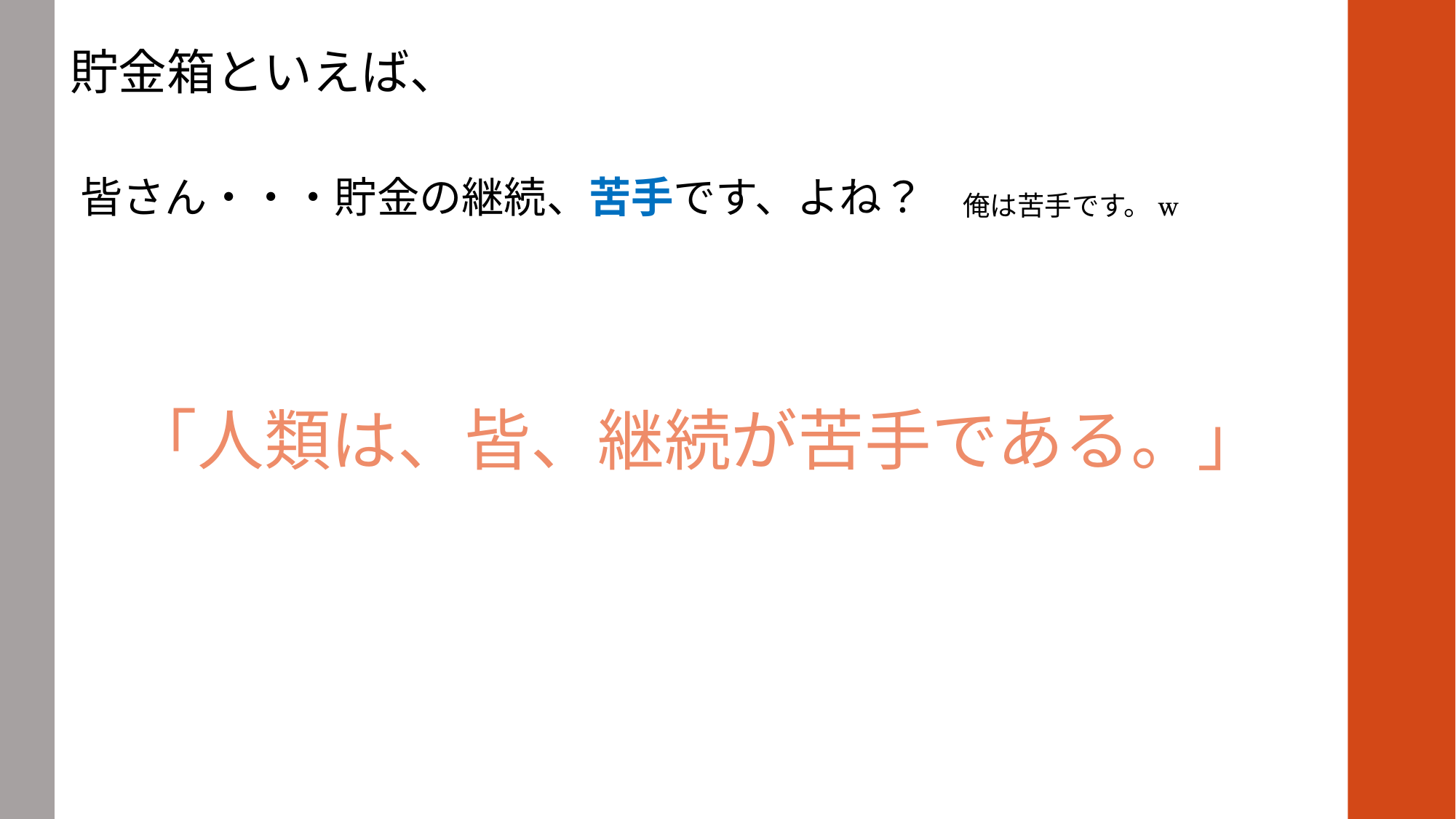

貯金箱といえば、

皆さん・・・貯金の継続、苦手です、よね？
俺は苦手です。w
「人類は、皆、継続が苦手である。」